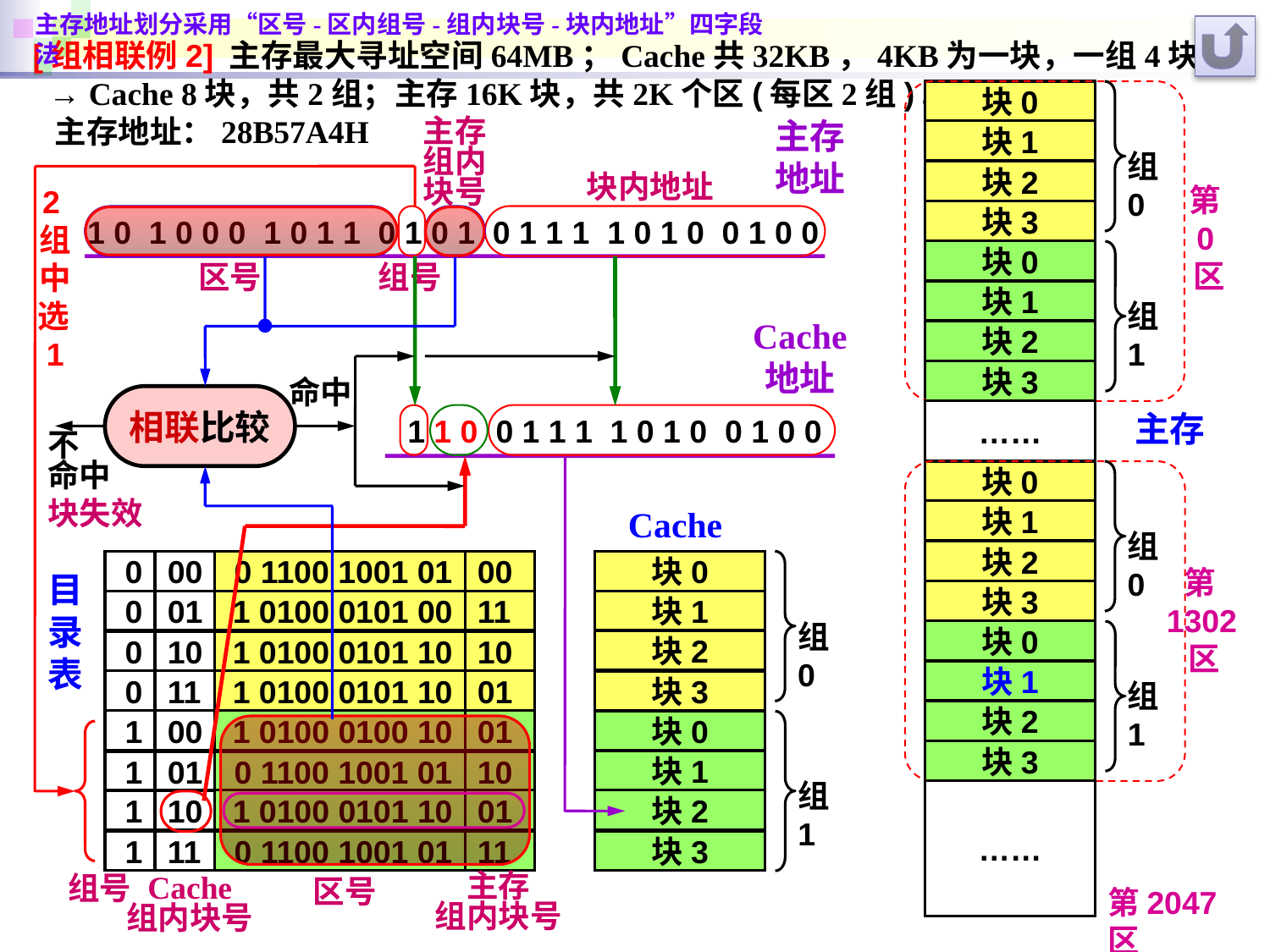

主存地址划分采用“区号-区内组号-组内块号-块内地址”四字段法

[组相联例2] 主存最大寻址空间64MB；Cache共32KB，4KB为一块，一组4块。
  → Cache 8块，共2组；主存16K块，共2K个区(每区2组)。
  主存地址：28B57A4H

块0

块1
组0
块2
第0区
块3
块0

块1
组1
块2
块3
主存
……

块0

块1
组0
块2
第1302区
块3
块0

块1
组1
块2
块3
……
第2047区
主存
地址
主存
组内
块号

块内地址
2组中选1
1 0  1 0 0 0  1 0 1 1  0 1 0 1  0 1 1 1  1 0 1 0  0 1 0 0

区号

组号

Cache
地址

命中
相联比较
1 1 0  0 1 1 1  1 0 1 0  0 1 0 0

不
命中
块失效

Cache
块0

块1
组0
块2
块3
块0

块1
组1
块2
块3

0
0
0
0
1
1
1
1
00
01
10
11
00
01
10
11
0 1100 1001 01
1 0100 0101 00
1 0100 0101 10
1 0100 0101 10
1 0100 0100 10
0 1100 1001 01
1 0100 0101 10
0 1100 1001 01
00
11
10
01
01
10
01
11
目录表
组号
主存
组内块号
区号
Cache
组内块号